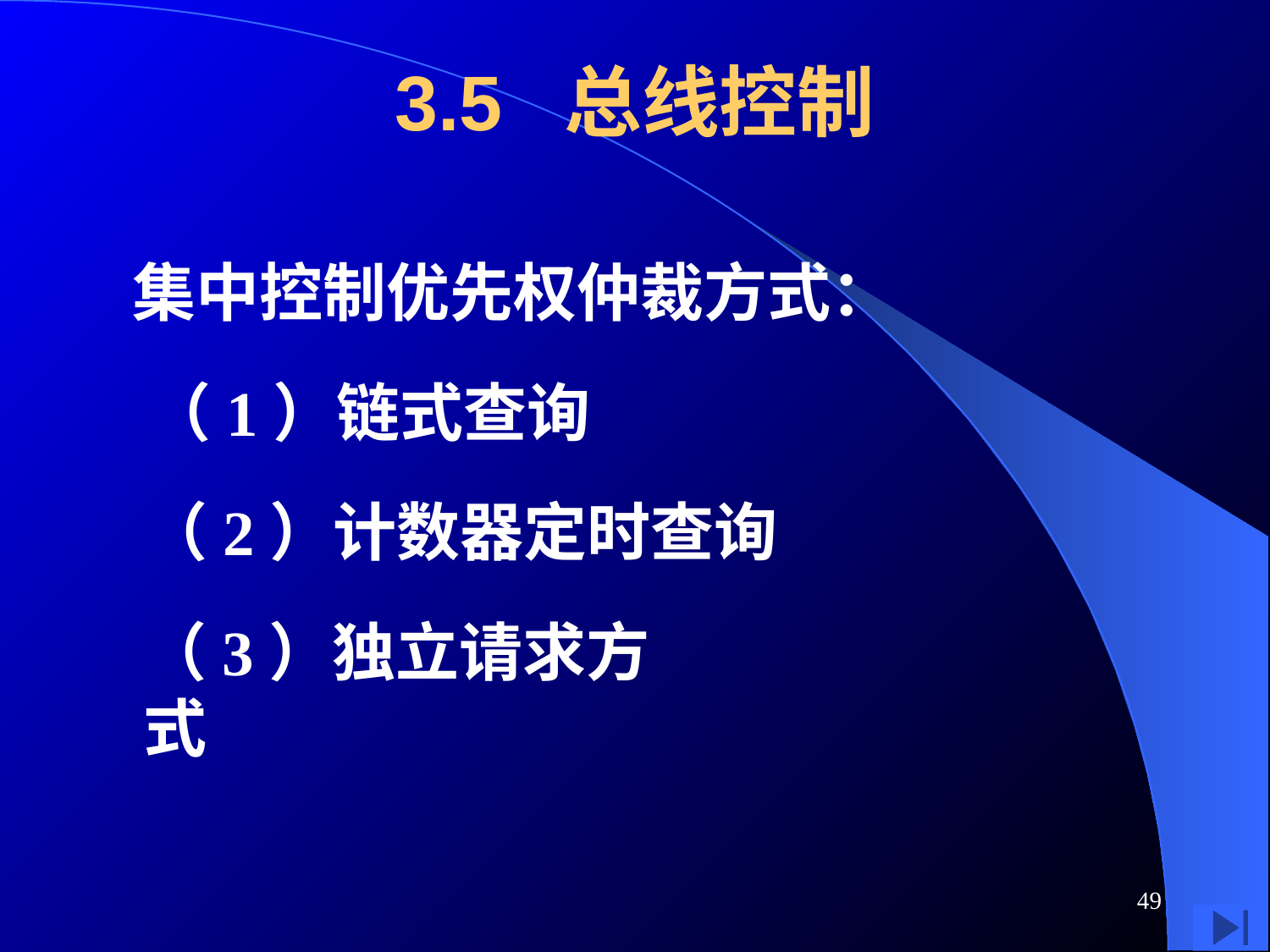

# 3.5  总线控制
集中控制优先权仲裁方式：

（1）链式查询
（2）计数器定时查询
（3）独立请求方式
49